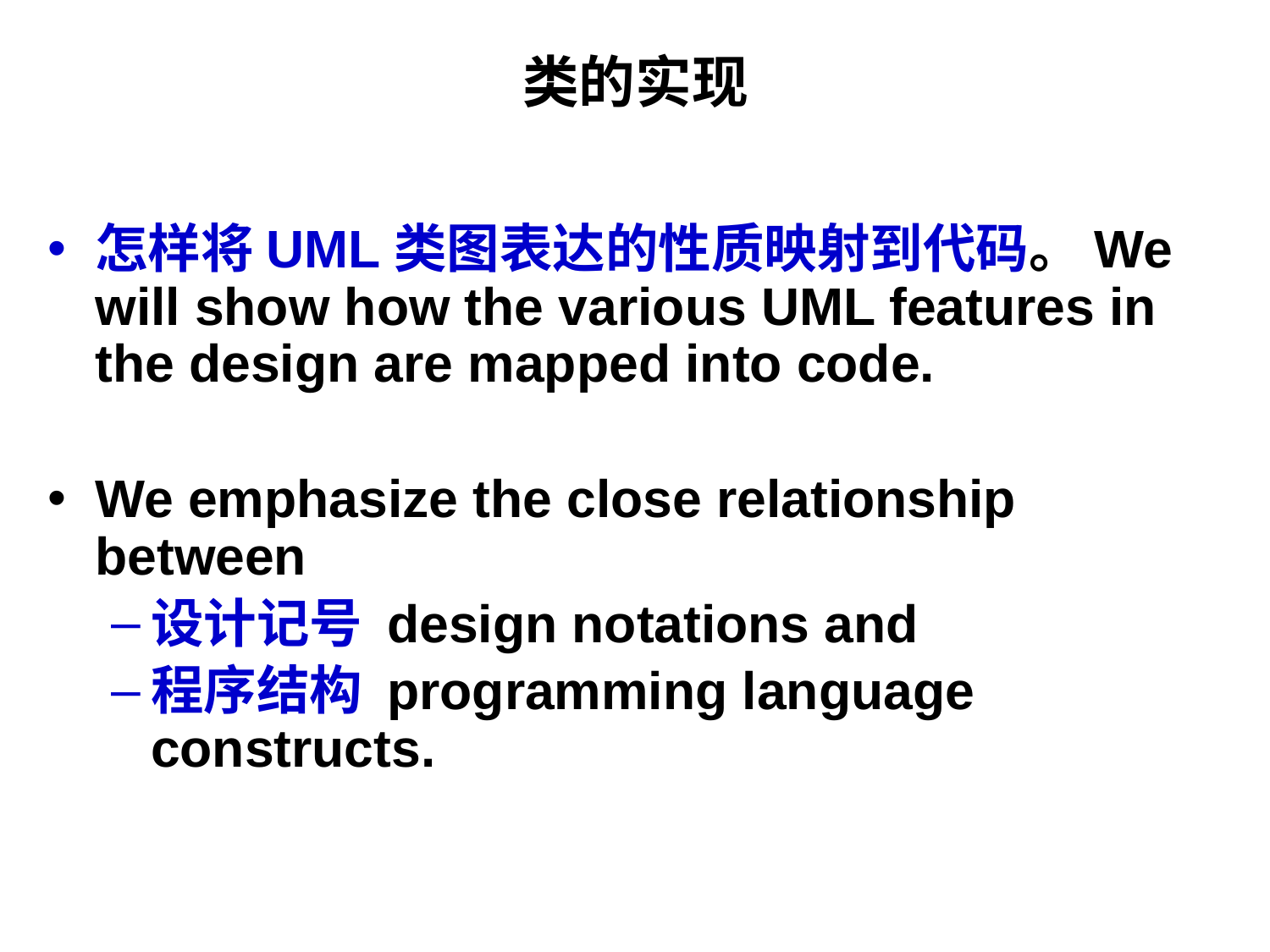

# 类的实现
怎样将UML类图表达的性质映射到代码。We will show how the various UML features in the design are mapped into code.

We emphasize the close relationship between
设计记号 design notations and
程序结构 programming language constructs.